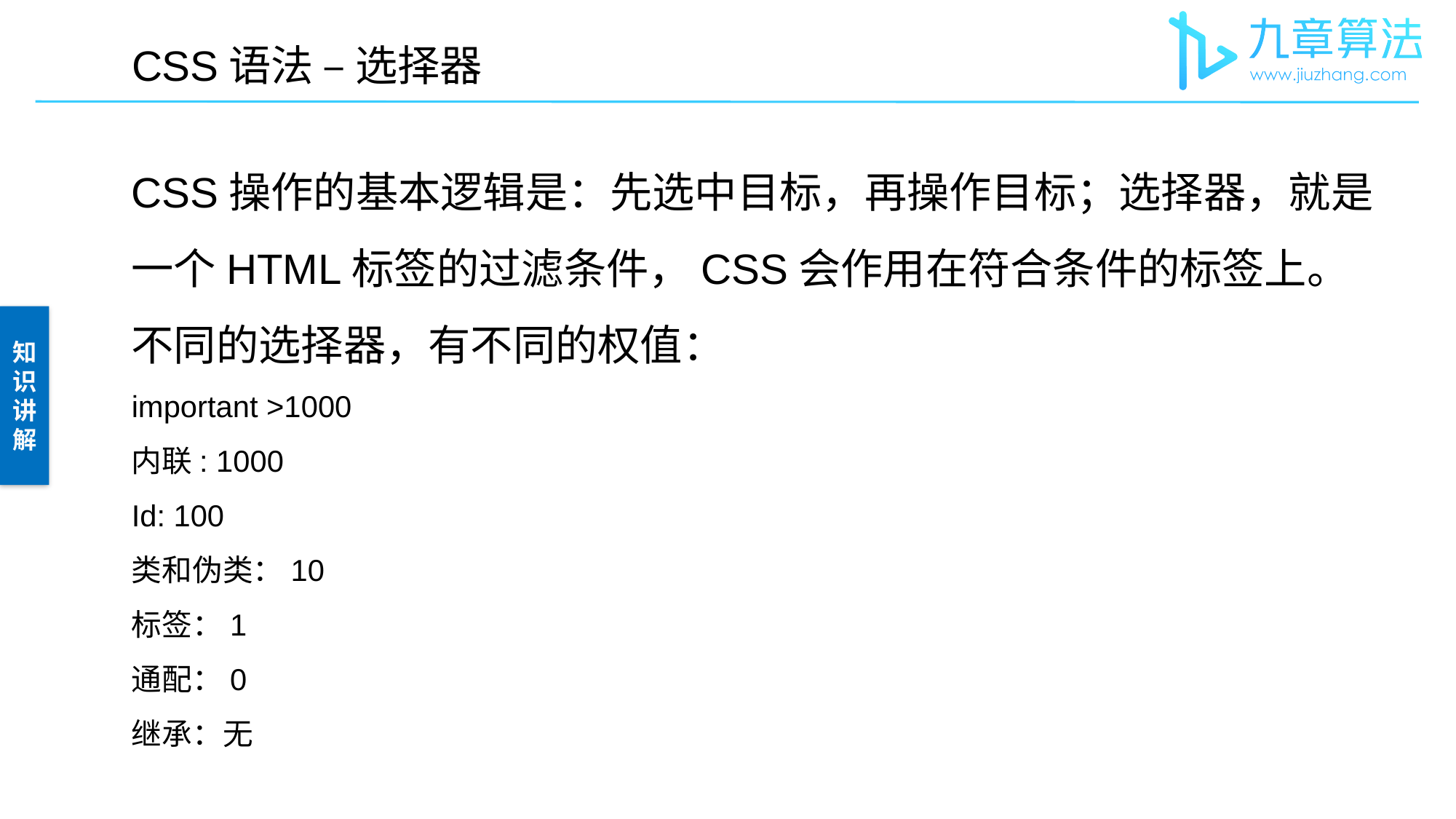

CSS语法 – 选择器
CSS操作的基本逻辑是：先选中目标，再操作目标；选择器，就是一个HTML标签的过滤条件，CSS会作用在符合条件的标签上。
不同的选择器，有不同的权值：
important >1000
内联: 1000
Id: 100
类和伪类：10
标签：1
通配：0
继承：无